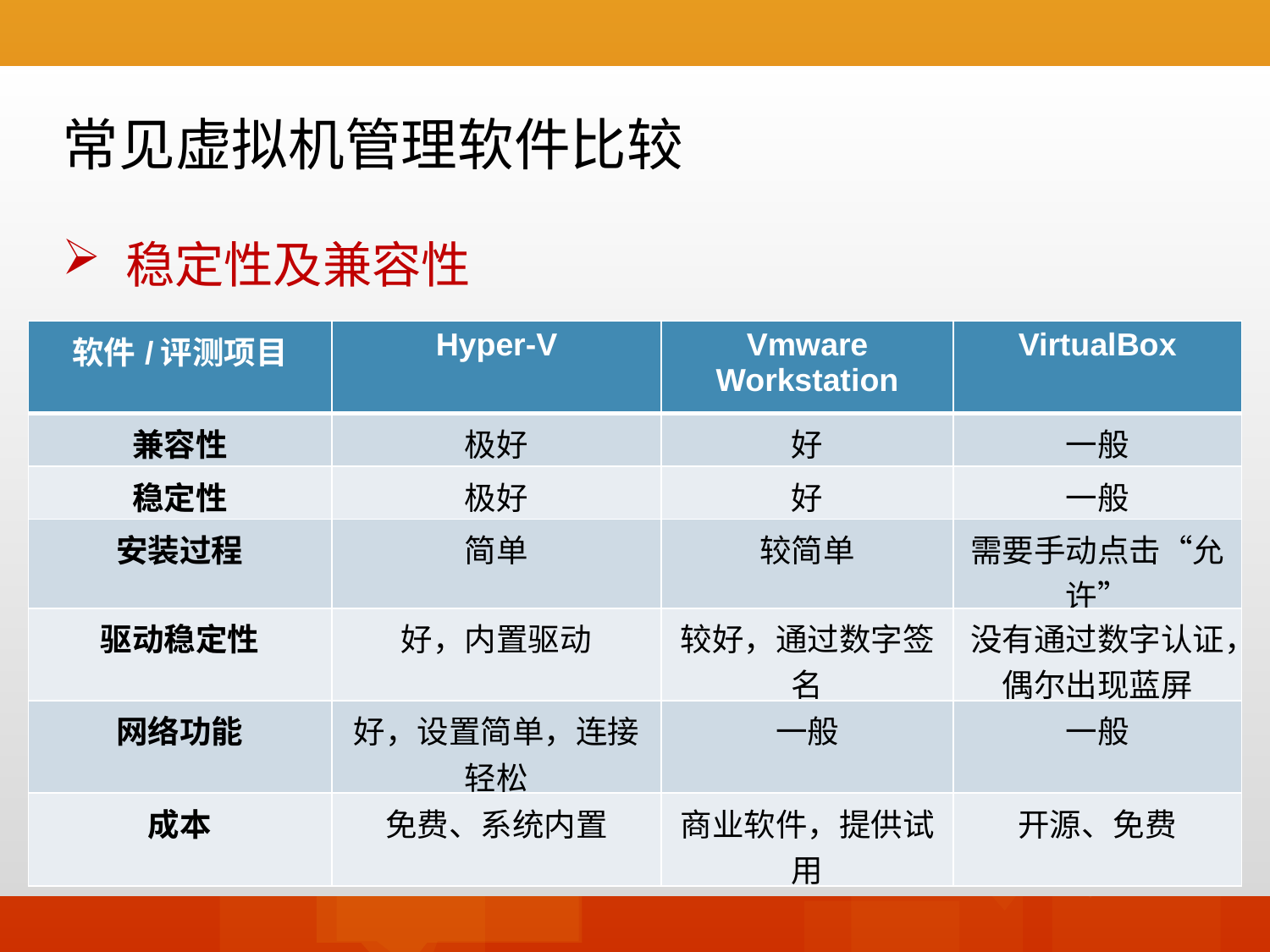

# 常见虚拟机管理软件比较
稳定性及兼容性
| 软件/评测项目 | Hyper-V | Vmware Workstation | VirtualBox |
| --- | --- | --- | --- |
| 兼容性 | 极好 | 好 | 一般 |
| 稳定性 | 极好 | 好 | 一般 |
| 安装过程 | 简单 | 较简单 | 需要手动点击“允许” |
| 驱动稳定性 | 好，内置驱动 | 较好，通过数字签名 | 没有通过数字认证，偶尔出现蓝屏 |
| 网络功能 | 好，设置简单，连接轻松 | 一般 | 一般 |
| 成本 | 免费、系统内置 | 商业软件，提供试用 | 开源、免费 |